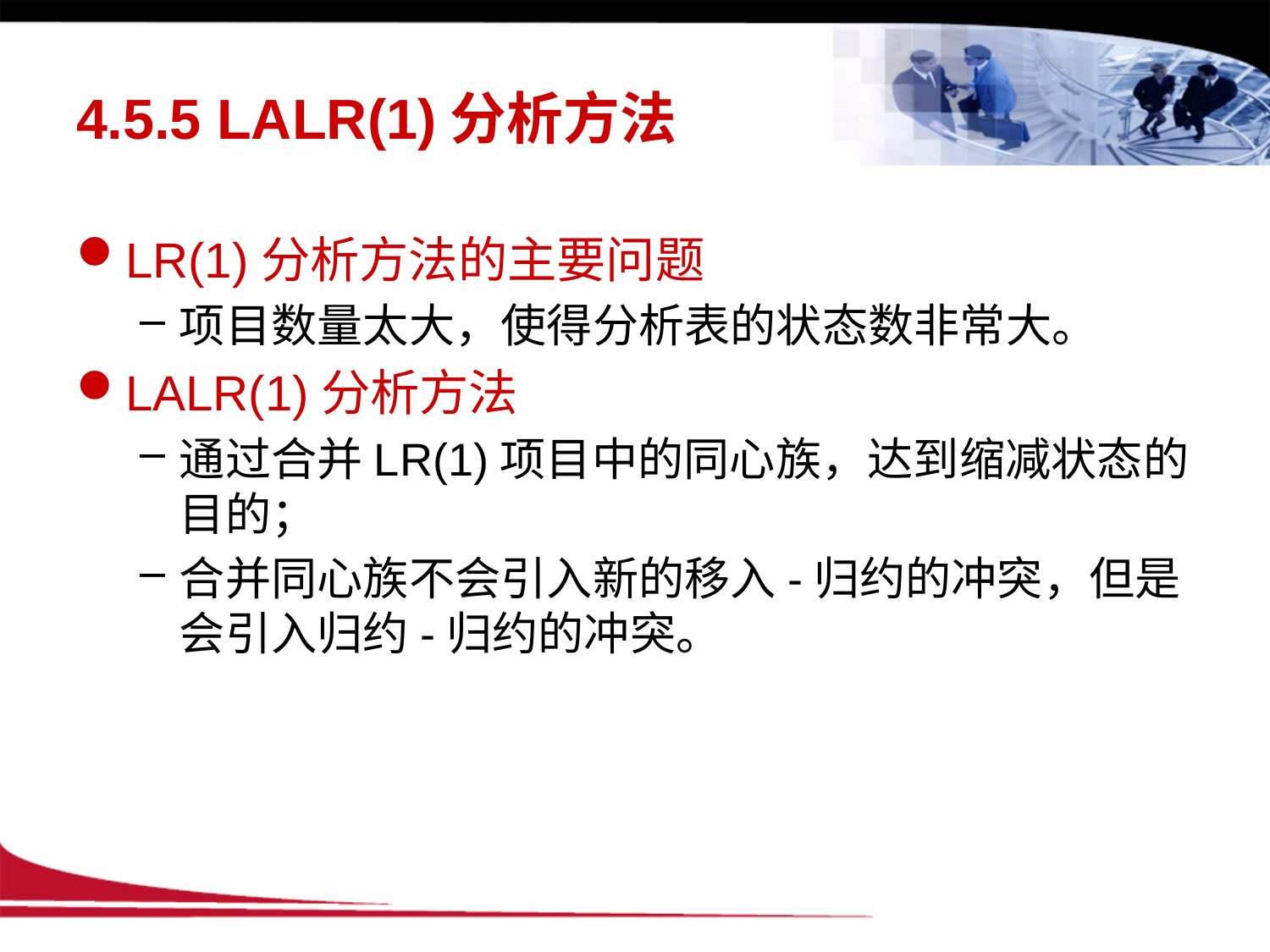

# 4.5.5 LALR(1)分析方法
LR(1)分析方法的主要问题
项目数量太大，使得分析表的状态数非常大。
LALR(1)分析方法
通过合并LR(1)项目中的同心族，达到缩减状态的目的；
合并同心族不会引入新的移入-归约的冲突，但是会引入归约-归约的冲突。